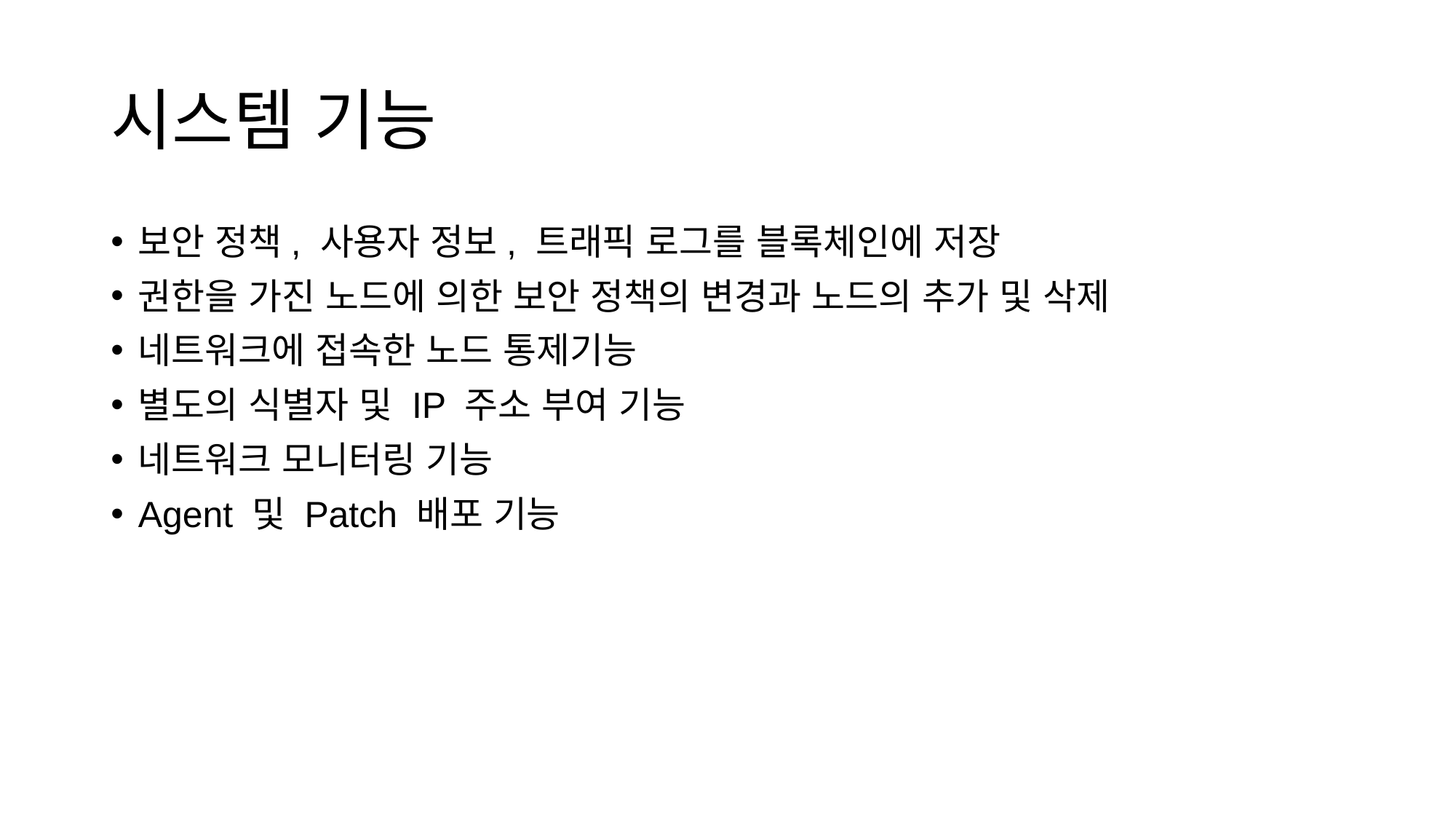

# 시스템 기능
보안 정책, 사용자 정보, 트래픽 로그를 블록체인에 저장
권한을 가진 노드에 의한 보안 정책의 변경과 노드의 추가 및 삭제
네트워크에 접속한 노드 통제기능
별도의 식별자 및 IP 주소 부여 기능
네트워크 모니터링 기능
Agent 및 Patch 배포 기능